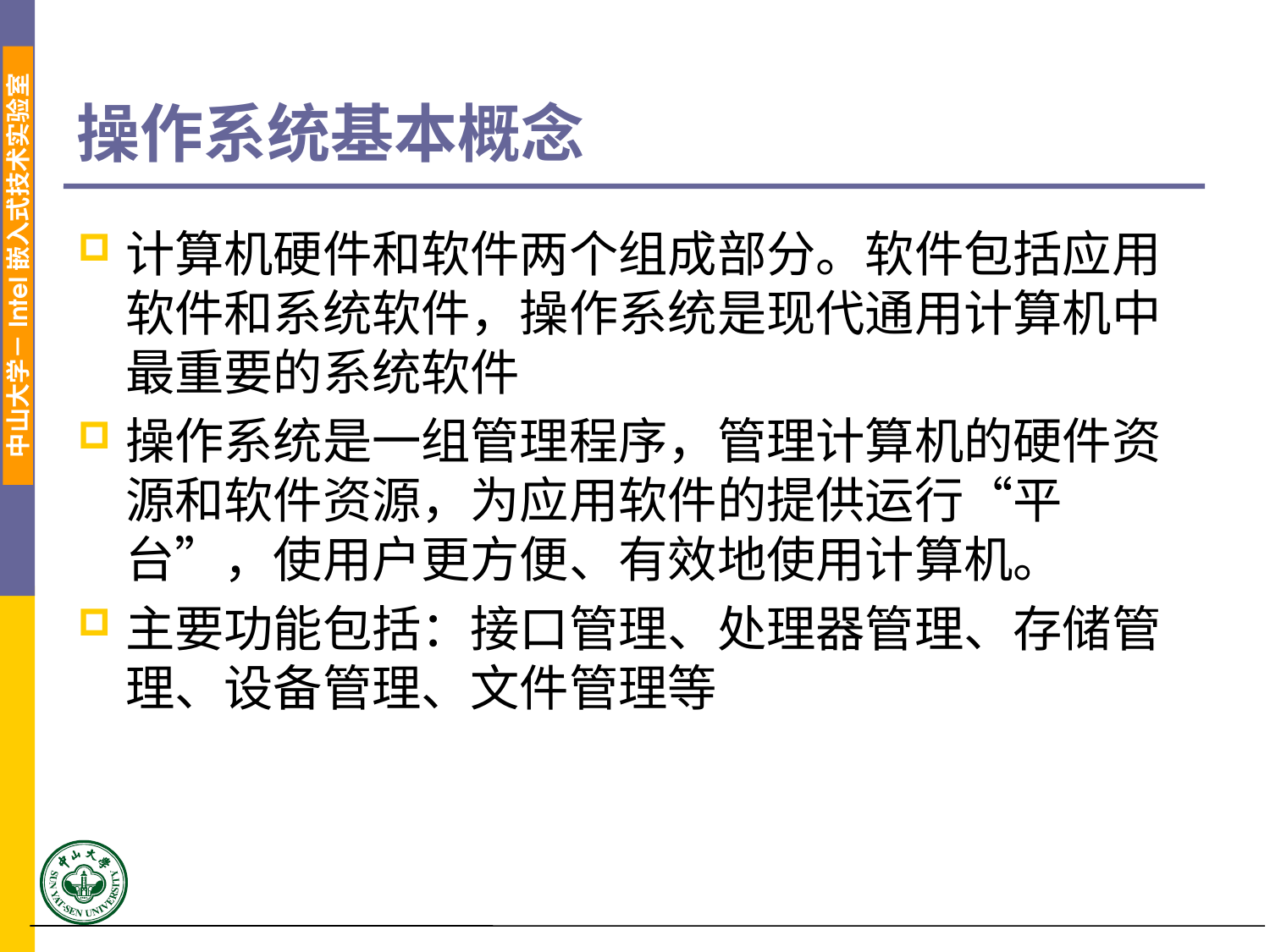

# 操作系统基本概念
计算机硬件和软件两个组成部分。软件包括应用软件和系统软件，操作系统是现代通用计算机中最重要的系统软件
操作系统是一组管理程序，管理计算机的硬件资源和软件资源，为应用软件的提供运行“平台”，使用户更方便、有效地使用计算机。
主要功能包括：接口管理、处理器管理、存储管理、设备管理、文件管理等